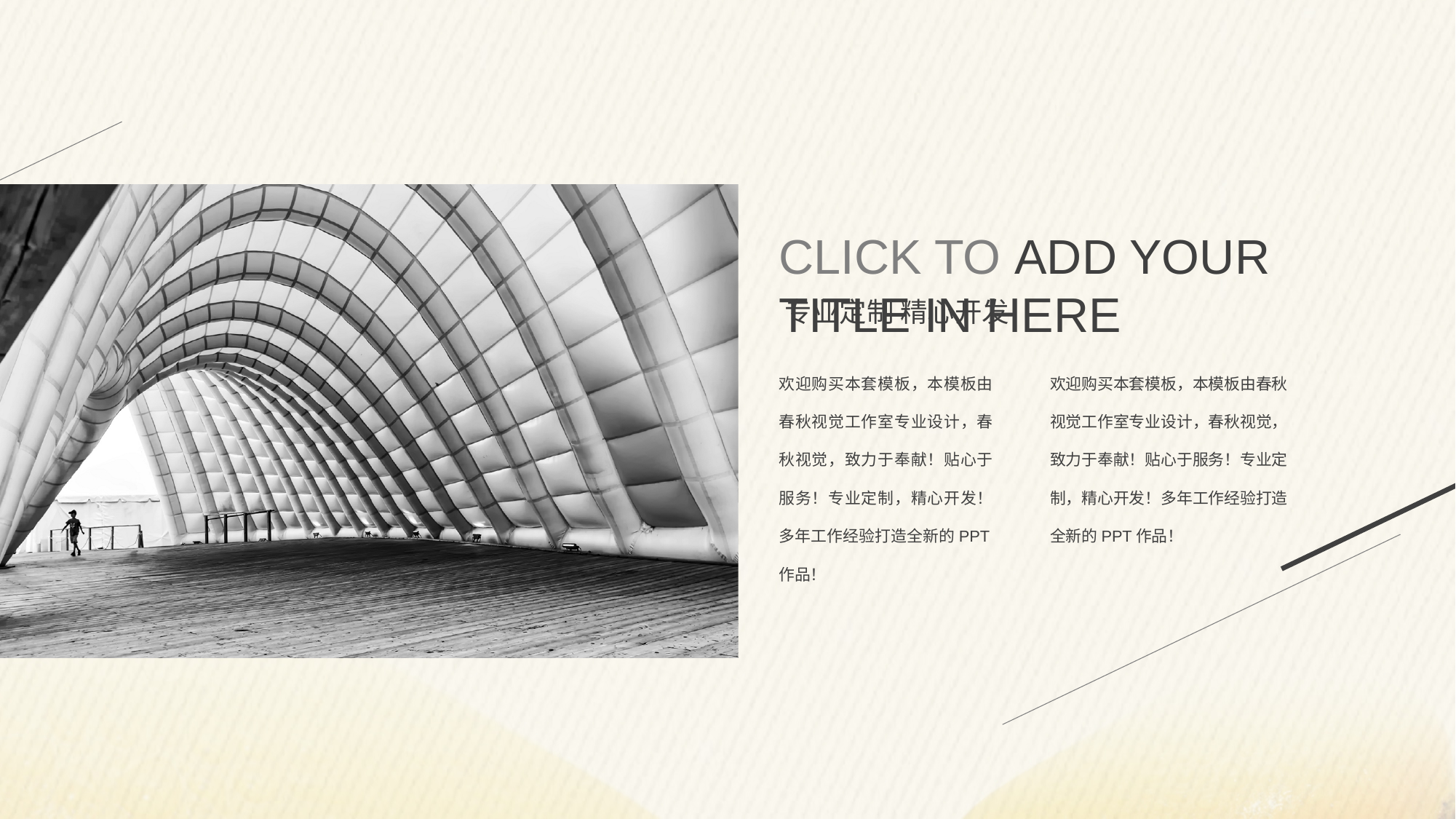

CLICK TO ADD YOUR TITLE IN HERE
专业定制 精心开发
欢迎购买本套模板，本模板由春秋视觉工作室专业设计，春秋视觉，致力于奉献！贴心于服务！专业定制，精心开发！多年工作经验打造全新的PPT作品！
欢迎购买本套模板，本模板由春秋视觉工作室专业设计，春秋视觉，致力于奉献！贴心于服务！专业定制，精心开发！多年工作经验打造全新的PPT作品！